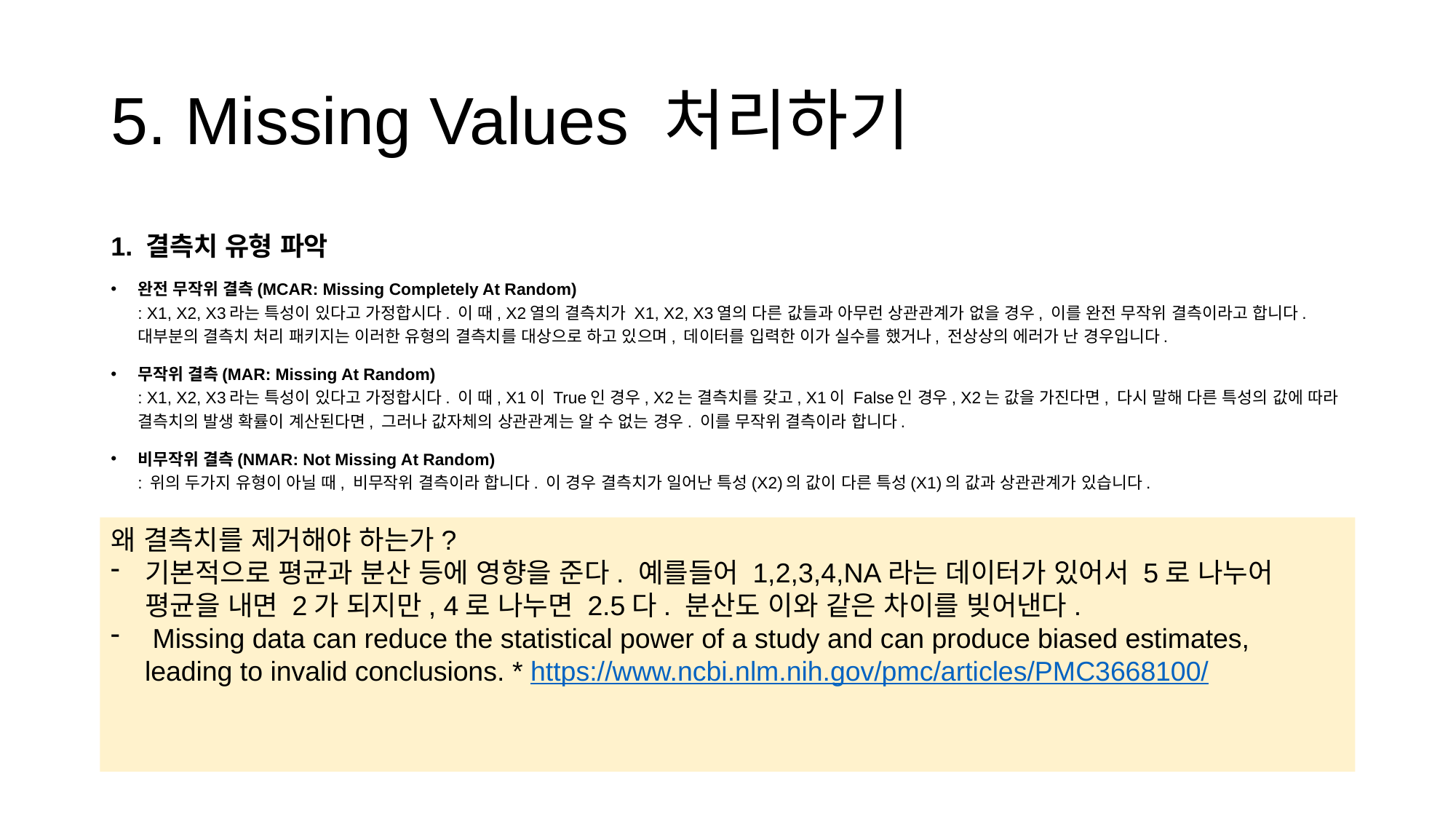

# 5. Missing Values 처리하기
1. 결측치 유형 파악
완전 무작위 결측(MCAR: Missing Completely At Random)
: X1, X2, X3라는 특성이 있다고 가정합시다. 이 때, X2열의 결측치가 X1, X2, X3열의 다른 값들과 아무런 상관관계가 없을 경우, 이를 완전 무작위 결측이라고 합니다. 대부분의 결측치 처리 패키지는 이러한 유형의 결측치를 대상으로 하고 있으며, 데이터를 입력한 이가 실수를 했거나, 전상상의 에러가 난 경우입니다.
무작위 결측(MAR: Missing At Random)
: X1, X2, X3라는 특성이 있다고 가정합시다. 이 때, X1이 True인 경우, X2는 결측치를 갖고, X1이 False인 경우, X2는 값을 가진다면, 다시 말해 다른 특성의 값에 따라 결측치의 발생 확률이 계산된다면, 그러나 값자체의 상관관계는 알 수 없는 경우. 이를 무작위 결측이라 합니다.
비무작위 결측(NMAR: Not Missing At Random)
: 위의 두가지 유형이 아닐 때, 비무작위 결측이라 합니다. 이 경우 결측치가 일어난 특성(X2)의 값이 다른 특성(X1)의 값과 상관관계가 있습니다.
왜 결측치를 제거해야 하는가?
기본적으로 평균과 분산 등에 영향을 준다. 예를들어 1,2,3,4,NA라는 데이터가 있어서 5로 나누어 평균을 내면 2가 되지만, 4로 나누면 2.5다. 분산도 이와 같은 차이를 빚어낸다.
 Missing data can reduce the statistical power of a study and can produce biased estimates, leading to invalid conclusions. * https://www.ncbi.nlm.nih.gov/pmc/articles/PMC3668100/